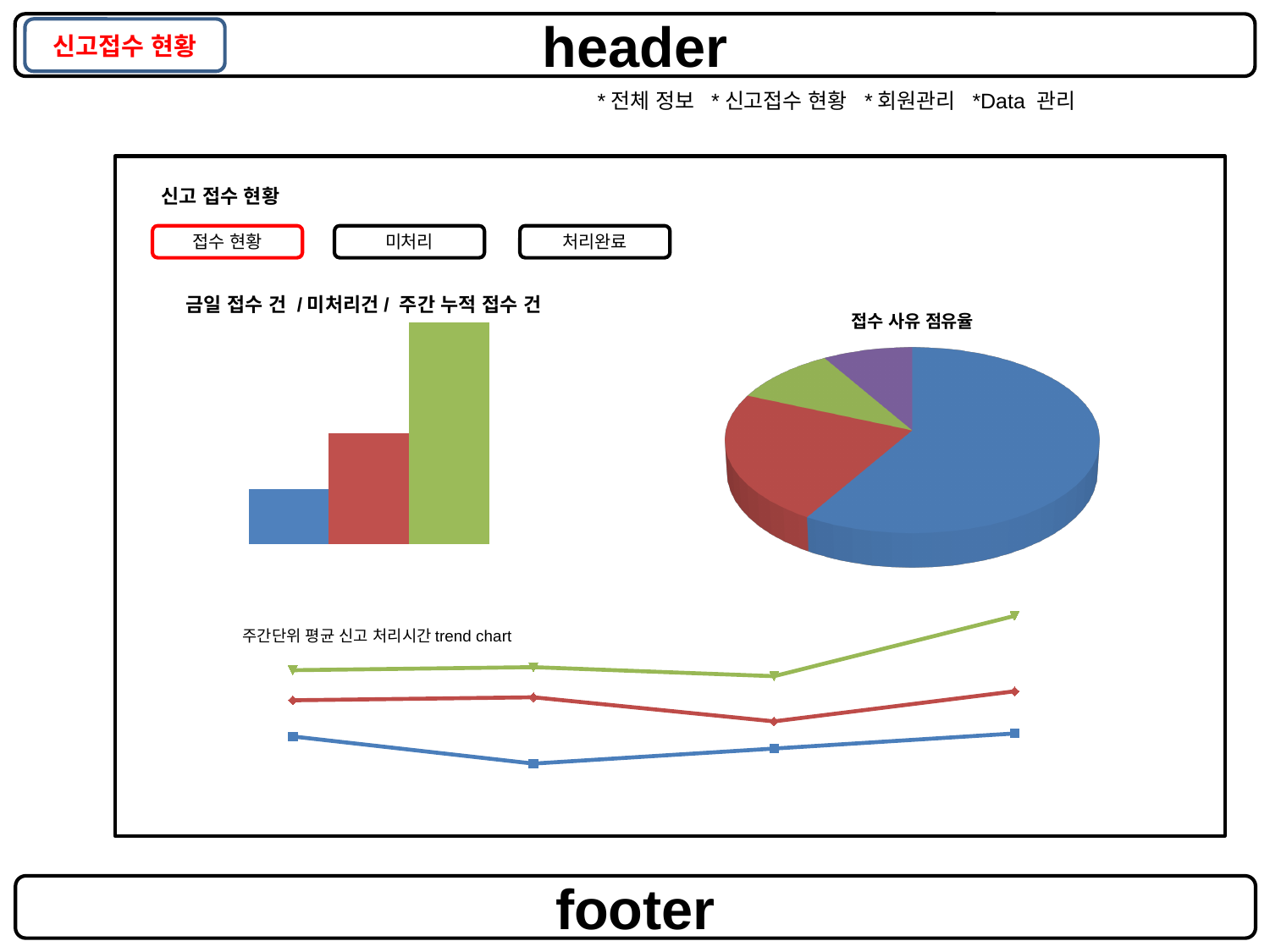

header
신고접수 현황
*전체 정보  *신고접수 현황  *회원관리  *Data 관리

신고 접수 현황
접수 현황
미처리
처리완료
금일 접수 건 /미처리건/ 주간 누적 접수 건

### Chart

| Category | 계열 1 | 열1 | 열2 |
|---|---|---|---|
| 항목 1 | 2.0 | 4.0 | 8.0 |

[unsupported chart]

### Chart

| Category | 계열 1 | 계열 2 | 계열 3 |
|---|---|---|---|
| 항목 1 | 4.3 | 2.4 | 2.0 |
| 항목 2 | 2.5 | 4.4 | 2.0 |
| 항목 3 | 3.5 | 1.8 | 3.0 |
| 항목 4 | 4.5 | 2.8 | 5.0 |
주간단위 평균 신고 처리시간trend chart
footer